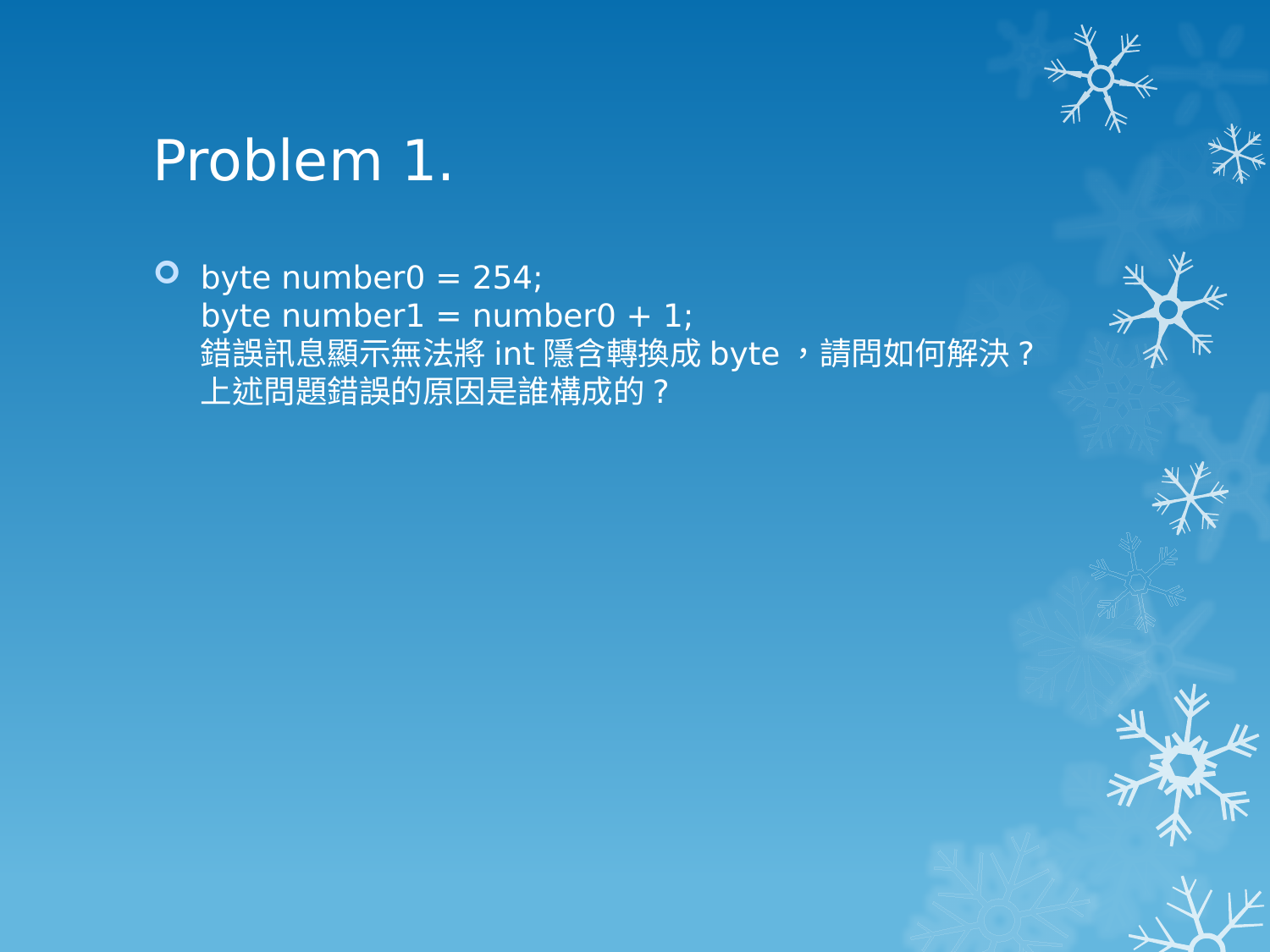

# Problem 1.
byte number0 = 254;
byte number1 = number0 + 1;
錯誤訊息顯示無法將int隱含轉換成byte，請問如何解決?
上述問題錯誤的原因是誰構成的?